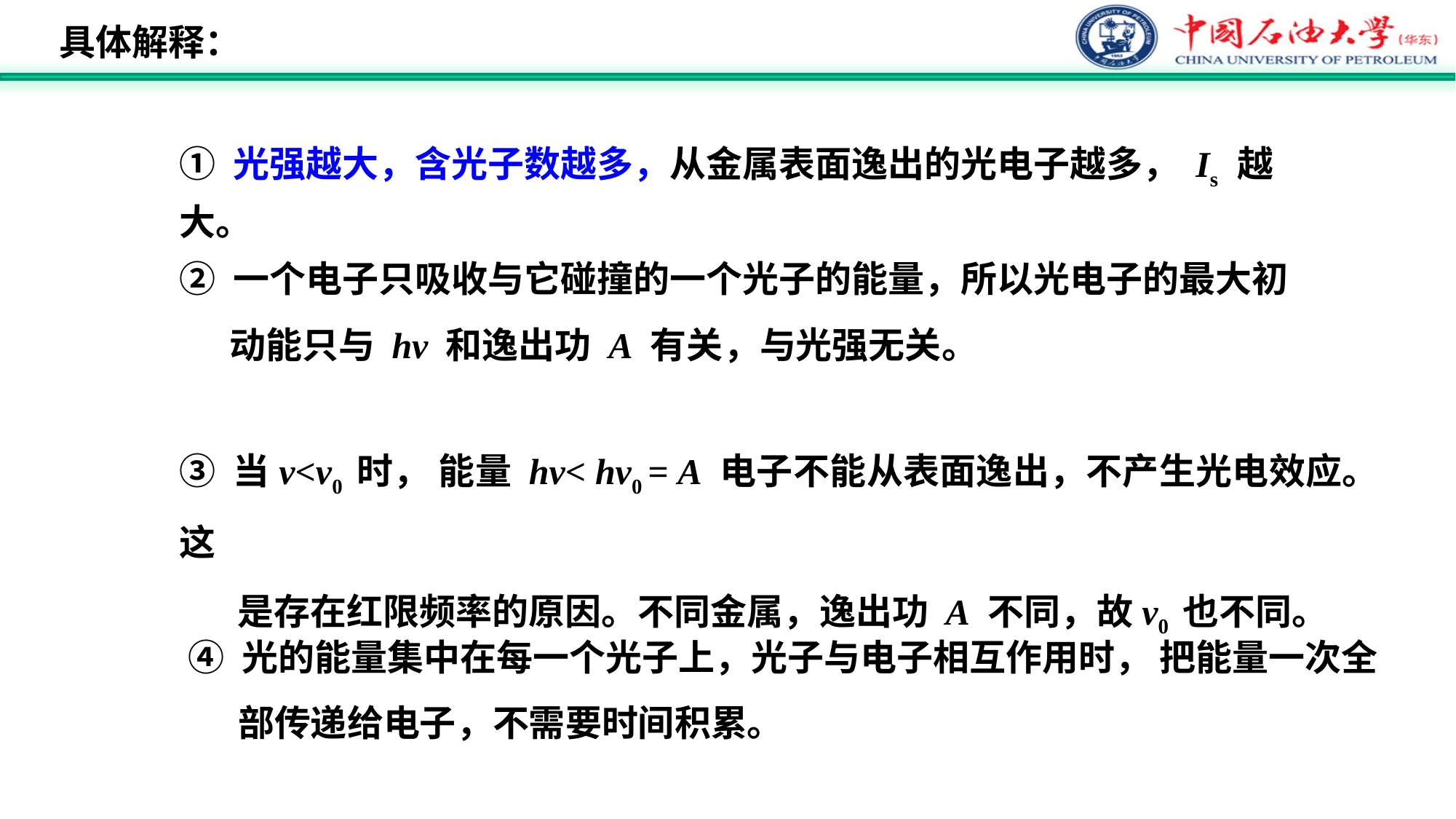

具体解释：
① 光强越大，含光子数越多，从金属表面逸出的光电子越多， Is  越大。
② 一个电子只吸收与它碰撞的一个光子的能量，所以光电子的最大初
     动能只与 hν 和逸出功 A 有关，与光强无关。
③ 当ν<ν0 时， 能量 hν< hν0 = A 电子不能从表面逸出，不产生光电效应。这
      是存在红限频率的原因。不同金属，逸出功 A 不同，故ν0 也不同。
④ 光的能量集中在每一个光子上，光子与电子相互作用时， 把能量一次全
     部传递给电子，不需要时间积累。